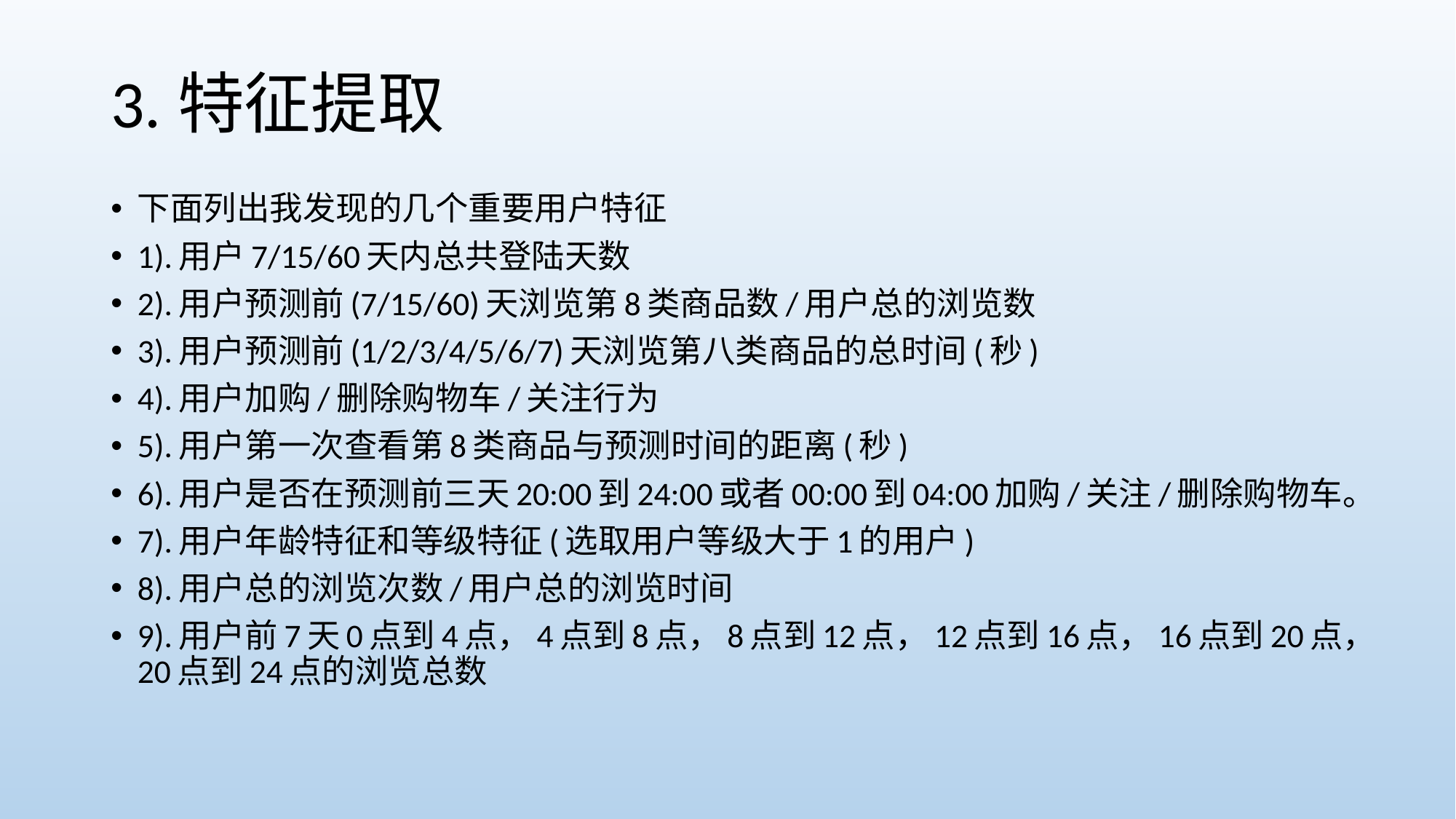

# 3.特征提取
下面列出我发现的几个重要用户特征
1).用户7/15/60天内总共登陆天数
2).用户预测前(7/15/60)天浏览第8类商品数/用户总的浏览数
3).用户预测前(1/2/3/4/5/6/7)天浏览第八类商品的总时间(秒)
4).用户加购/删除购物车/关注行为
5).用户第一次查看第8类商品与预测时间的距离(秒)
6).用户是否在预测前三天20:00到24:00或者00:00到04:00加购/关注/删除购物车。
7).用户年龄特征和等级特征(选取用户等级大于1的用户)
8).用户总的浏览次数/用户总的浏览时间
9).用户前7天0点到4点，4点到8点，8点到12点，12点到16点，16点到20点，20点到24点的浏览总数